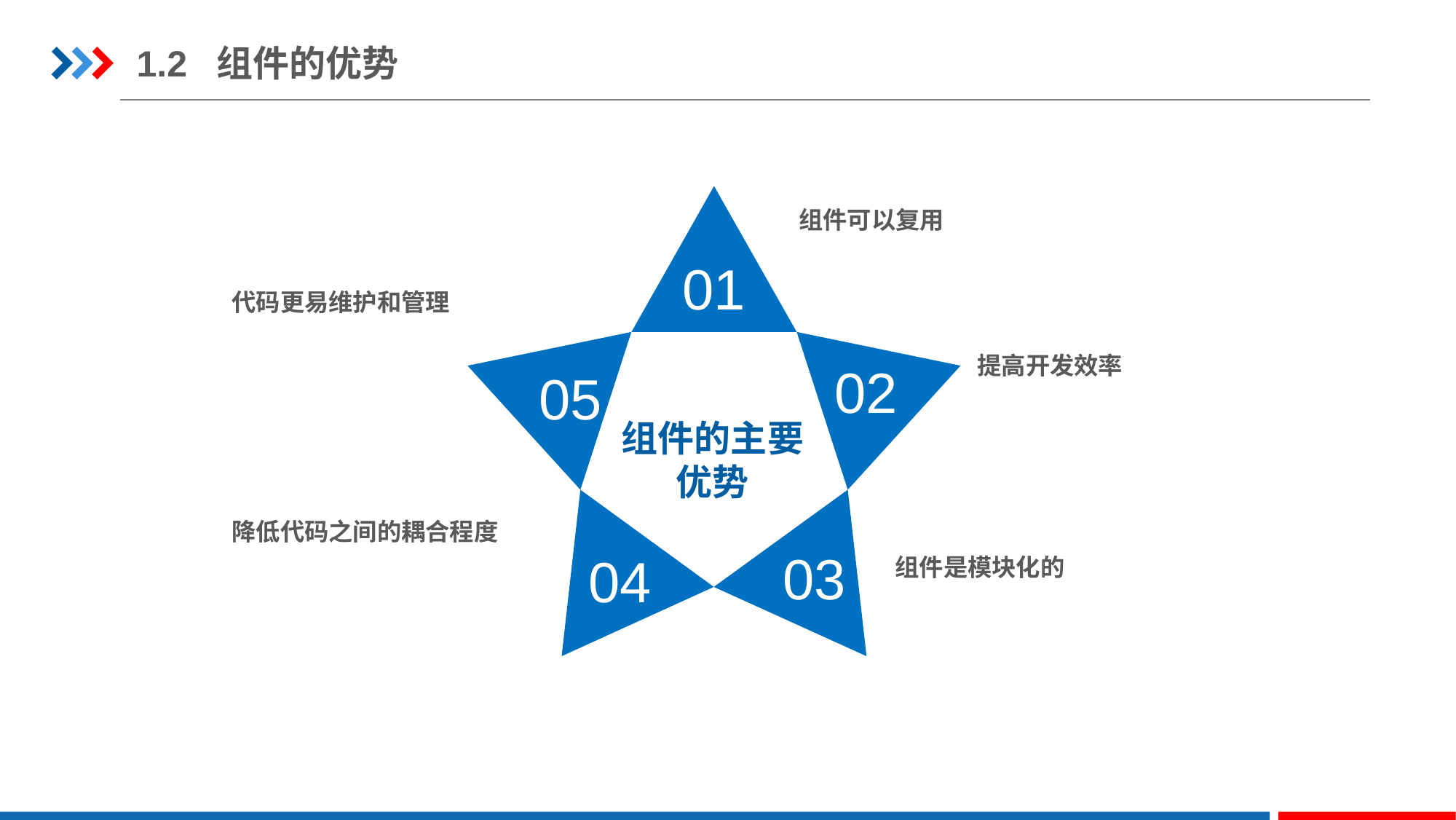

1.2  组件的优势

组件可以复用
01
代码更易维护和管理

提高开发效率
02
05
组件的主要优势

降低代码之间的耦合程度
03
04
组件是模块化的